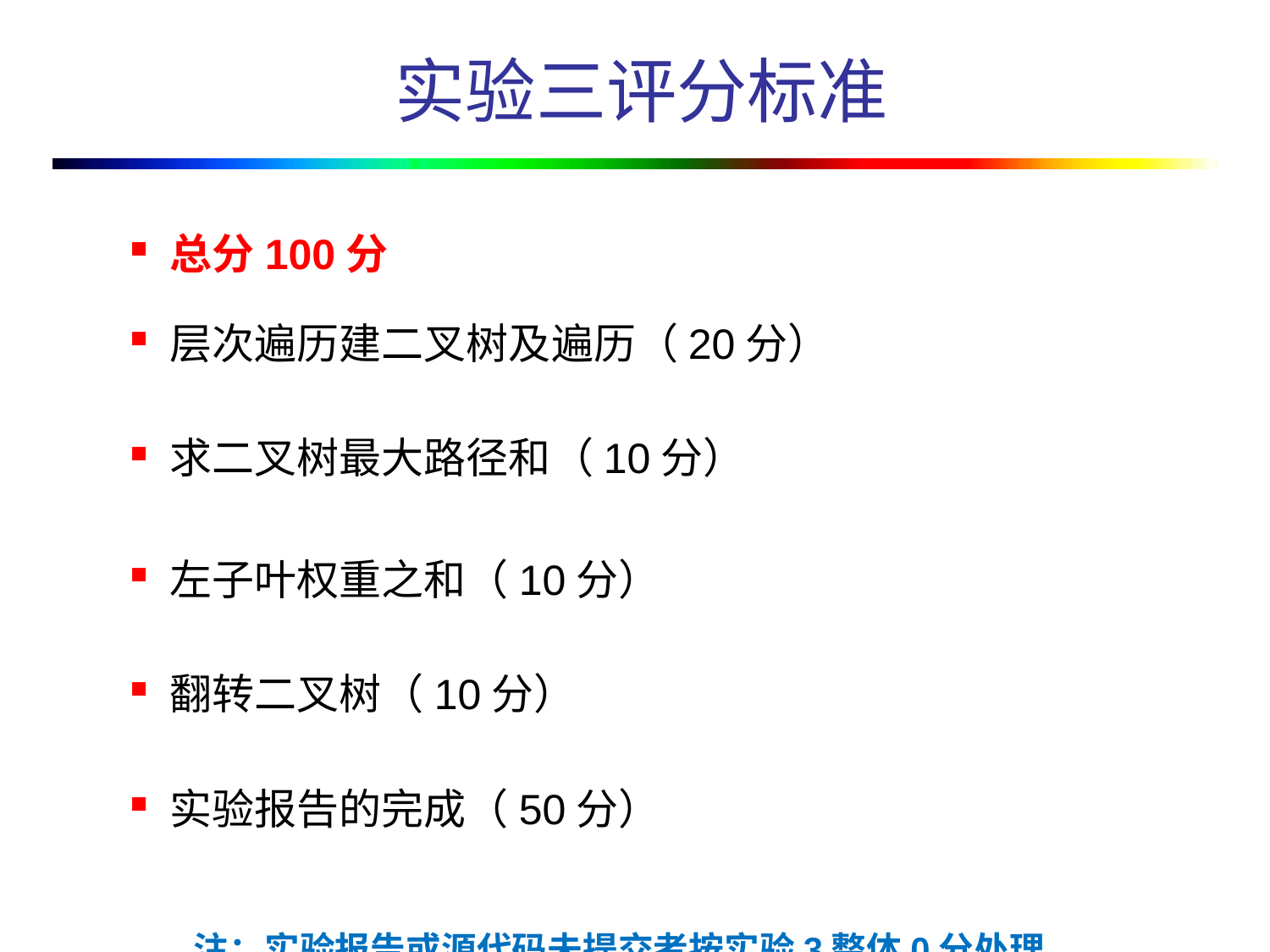

# 实验三评分标准

总分100分

层次遍历建二叉树及遍历（20分）

求二叉树最大路径和（10分）

左子叶权重之和（10分）

翻转二叉树（10分）

实验报告的完成（50分）

注：实验报告或源代码未提交者按实验3整体0分处理。